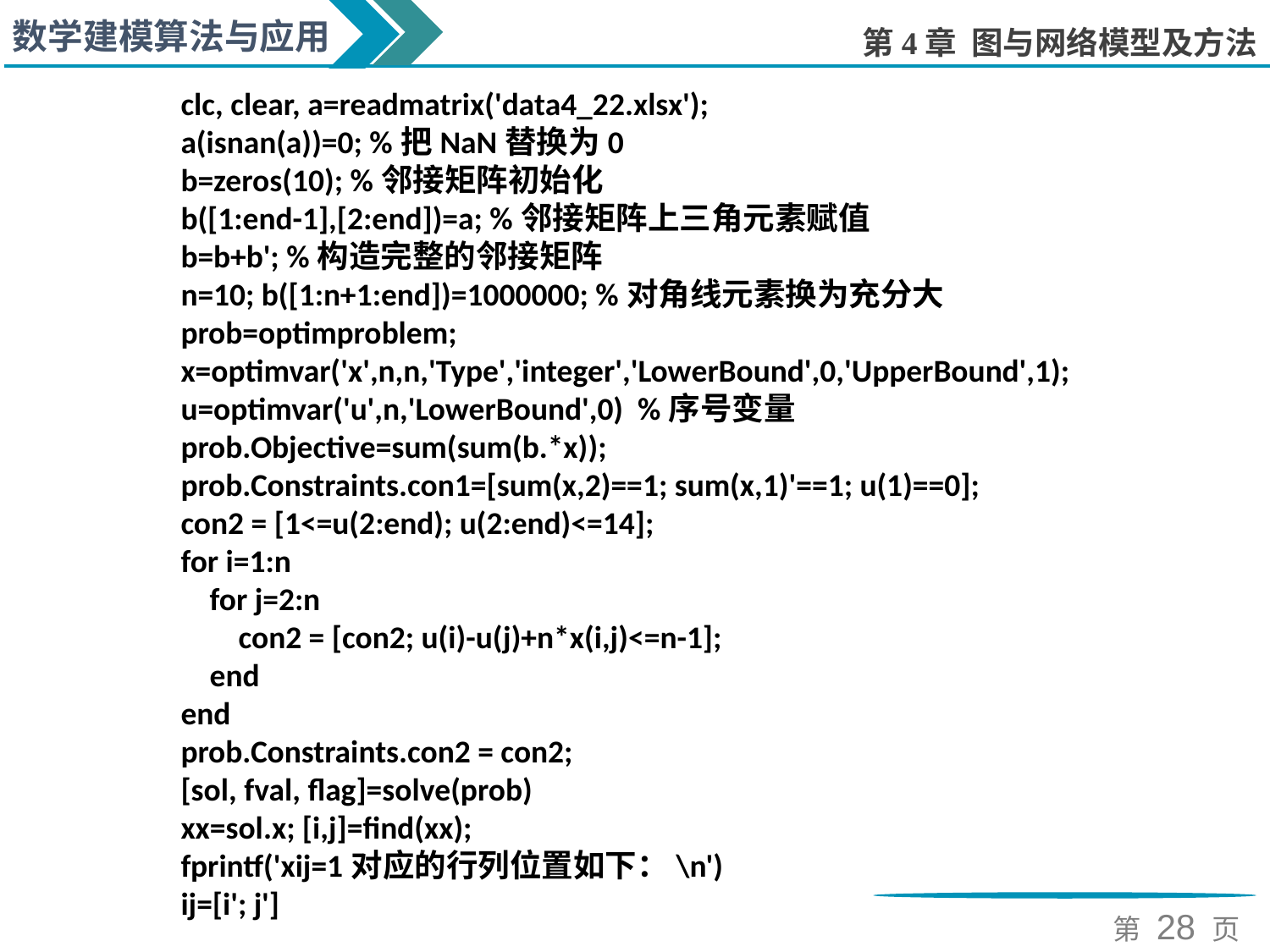

clc, clear, a=readmatrix('data4_22.xlsx');
a(isnan(a))=0; %把NaN替换为0
b=zeros(10); %邻接矩阵初始化
b([1:end-1],[2:end])=a; %邻接矩阵上三角元素赋值
b=b+b'; %构造完整的邻接矩阵
n=10; b([1:n+1:end])=1000000; %对角线元素换为充分大
prob=optimproblem;
x=optimvar('x',n,n,'Type','integer','LowerBound',0,'UpperBound',1);
u=optimvar('u',n,'LowerBound',0)  %序号变量
prob.Objective=sum(sum(b.*x));
prob.Constraints.con1=[sum(x,2)==1; sum(x,1)'==1; u(1)==0];
con2 = [1<=u(2:end); u(2:end)<=14];
for i=1:n
    for j=2:n
        con2 = [con2; u(i)-u(j)+n*x(i,j)<=n-1];
    end
end
prob.Constraints.con2 = con2;
[sol, fval, flag]=solve(prob)
xx=sol.x; [i,j]=find(xx);
fprintf('xij=1对应的行列位置如下：\n')
ij=[i'; j']